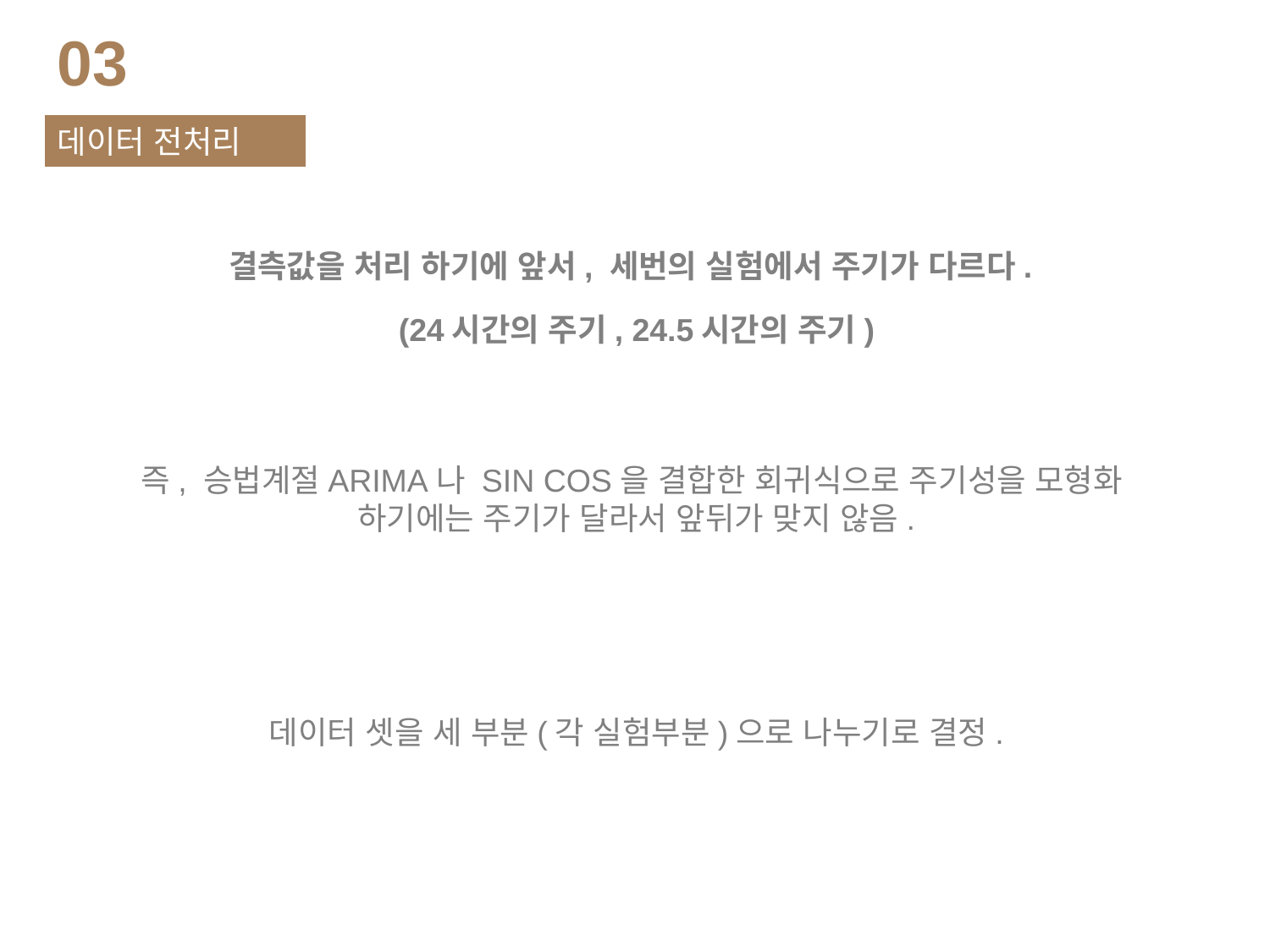

03
데이터 전처리
결측값을 처리 하기에 앞서, 세번의 실험에서 주기가 다르다.
(24시간의 주기, 24.5시간의 주기)
즉, 승법계절ARIMA나 SIN COS을 결합한 회귀식으로 주기성을 모형화
하기에는 주기가 달라서 앞뒤가 맞지 않음.
데이터 셋을 세 부분(각 실험부분)으로 나누기로 결정.